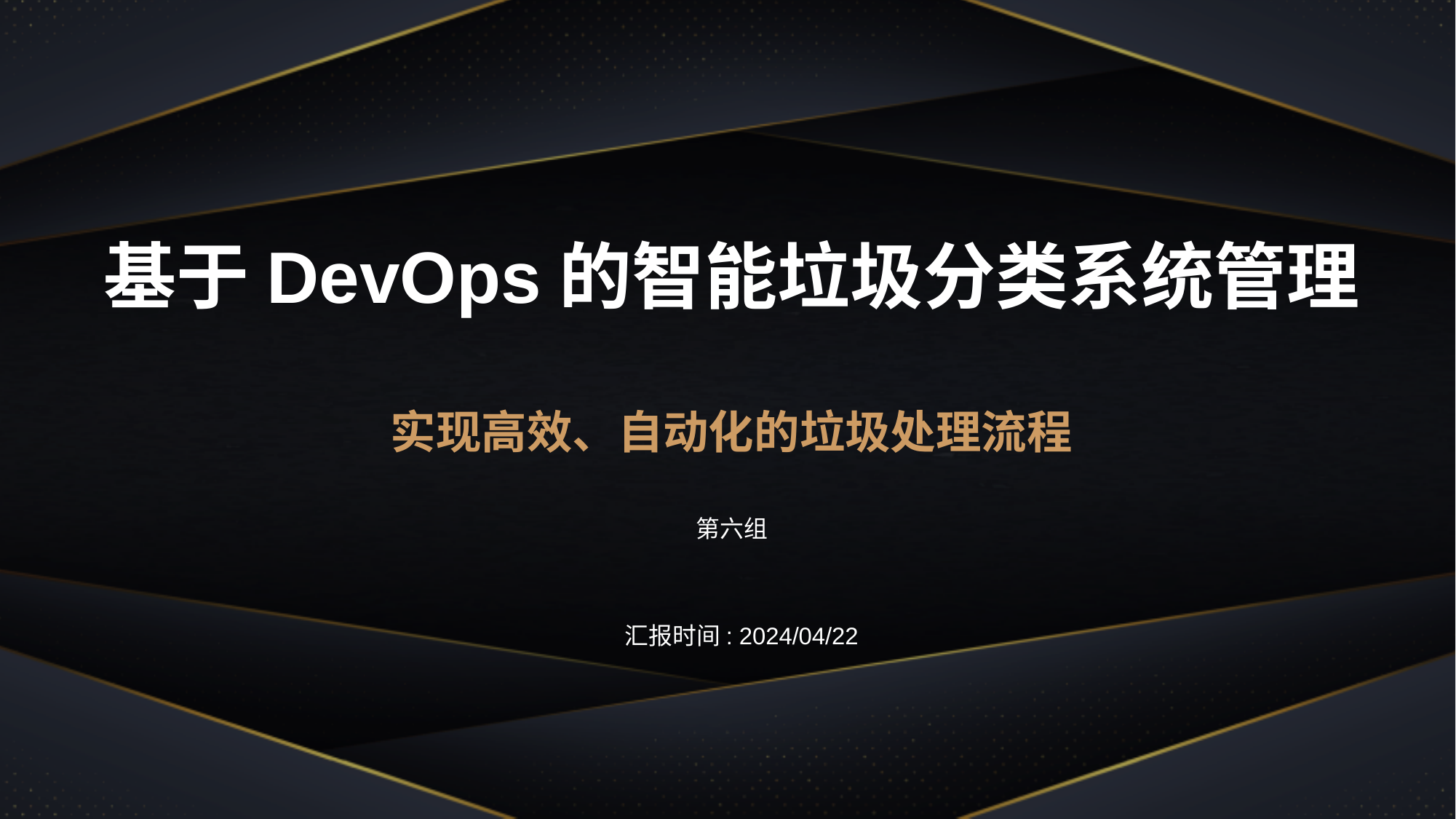

基于DevOps的智能垃圾分类系统管理
实现高效、自动化的垃圾处理流程

第六组

汇报时间: 2024/04/22